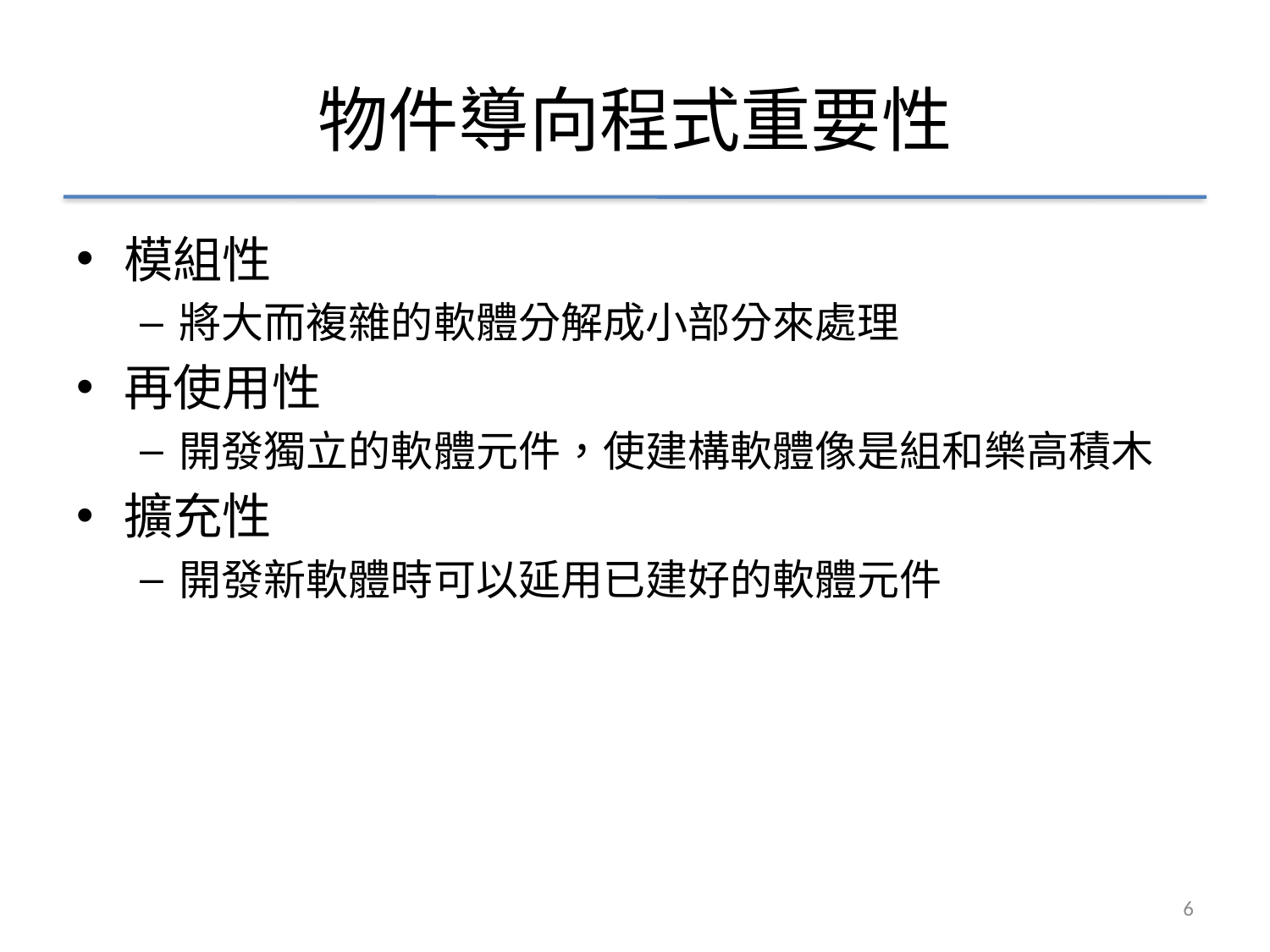

# 物件導向程式重要性
模組性
將大而複雜的軟體分解成小部分來處理
再使用性
開發獨立的軟體元件，使建構軟體像是組和樂高積木
擴充性
開發新軟體時可以延用已建好的軟體元件
6